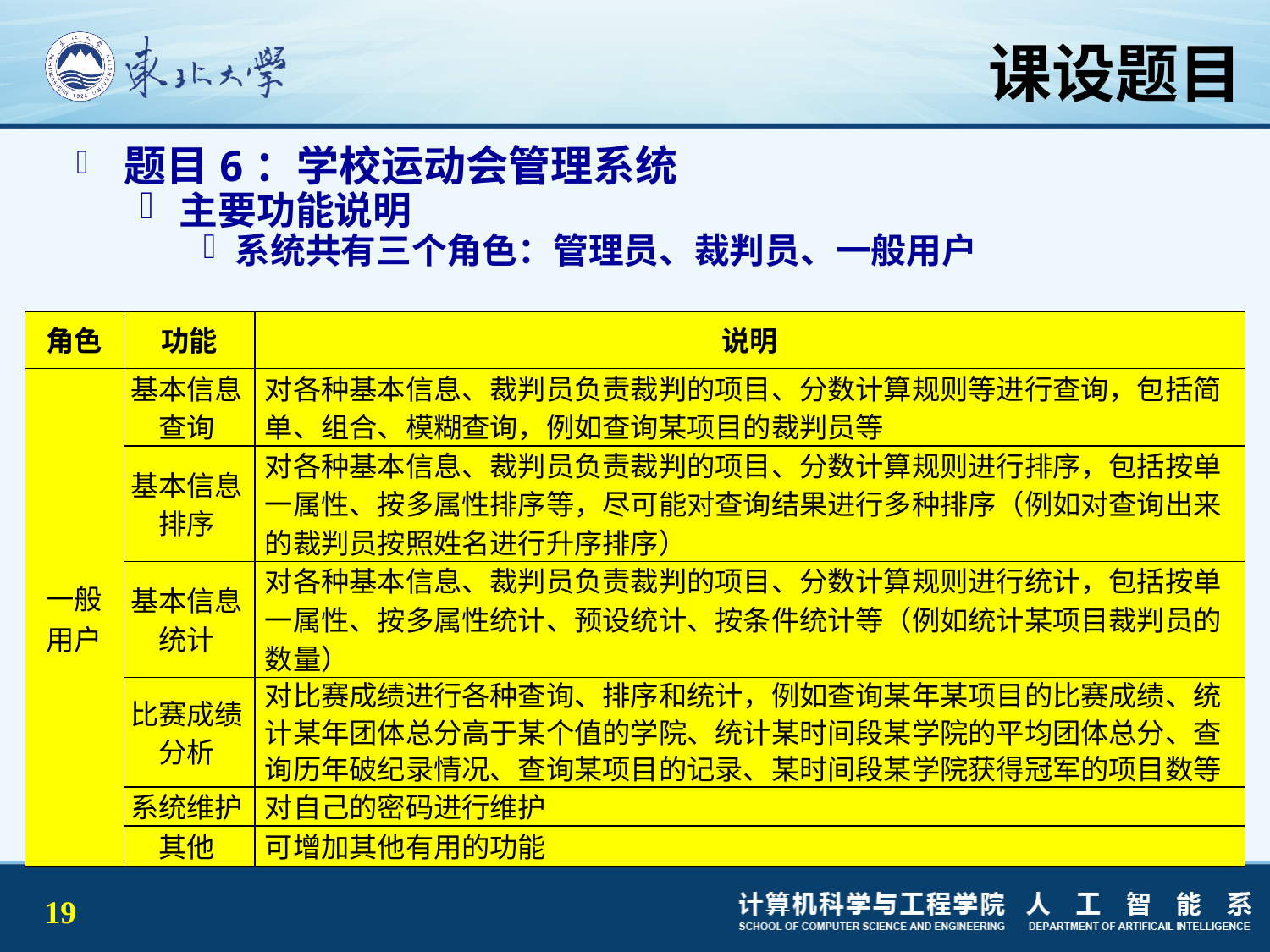

# 课设题目
题目6：学校运动会管理系统
主要功能说明
系统共有三个角色：管理员、裁判员、一般用户

| 角色 | 功能 | 说明 |
| --- | --- | --- |
| 一般用户 | 基本信息查询 | 对各种基本信息、裁判员负责裁判的项目、分数计算规则等进行查询，包括简单、组合、模糊查询，例如查询某项目的裁判员等 |
|  | 基本信息排序 | 对各种基本信息、裁判员负责裁判的项目、分数计算规则进行排序，包括按单一属性、按多属性排序等，尽可能对查询结果进行多种排序（例如对查询出来的裁判员按照姓名进行升序排序） |
|  | 基本信息统计 | 对各种基本信息、裁判员负责裁判的项目、分数计算规则进行统计，包括按单一属性、按多属性统计、预设统计、按条件统计等（例如统计某项目裁判员的数量） |
|  | 比赛成绩分析 | 对比赛成绩进行各种查询、排序和统计，例如查询某年某项目的比赛成绩、统计某年团体总分高于某个值的学院、统计某时间段某学院的平均团体总分、查询历年破纪录情况、查询某项目的记录、某时间段某学院获得冠军的项目数等 |
|  | 系统维护 | 对自己的密码进行维护 |
|  | 其他 | 可增加其他有用的功能 |